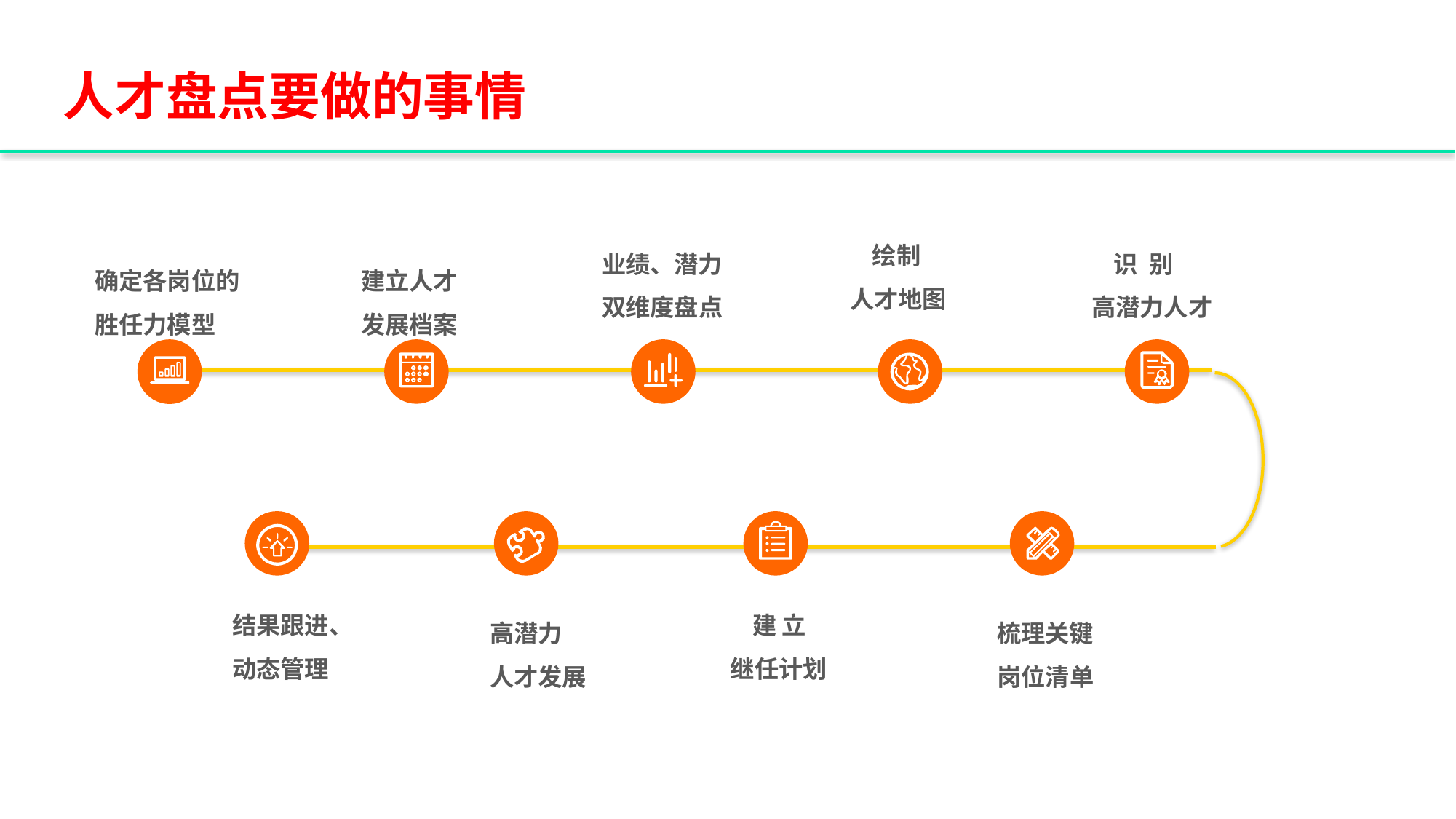

人才盘点要做的事情
   绘制
人才地图
业绩、潜力
双维度盘点
   识  别
高潜力人才
确定各岗位的
胜任力模型
建立人才
发展档案

结果跟进、
动态管理
   建 立
继任计划
高潜力
人才发展
梳理关键
岗位清单